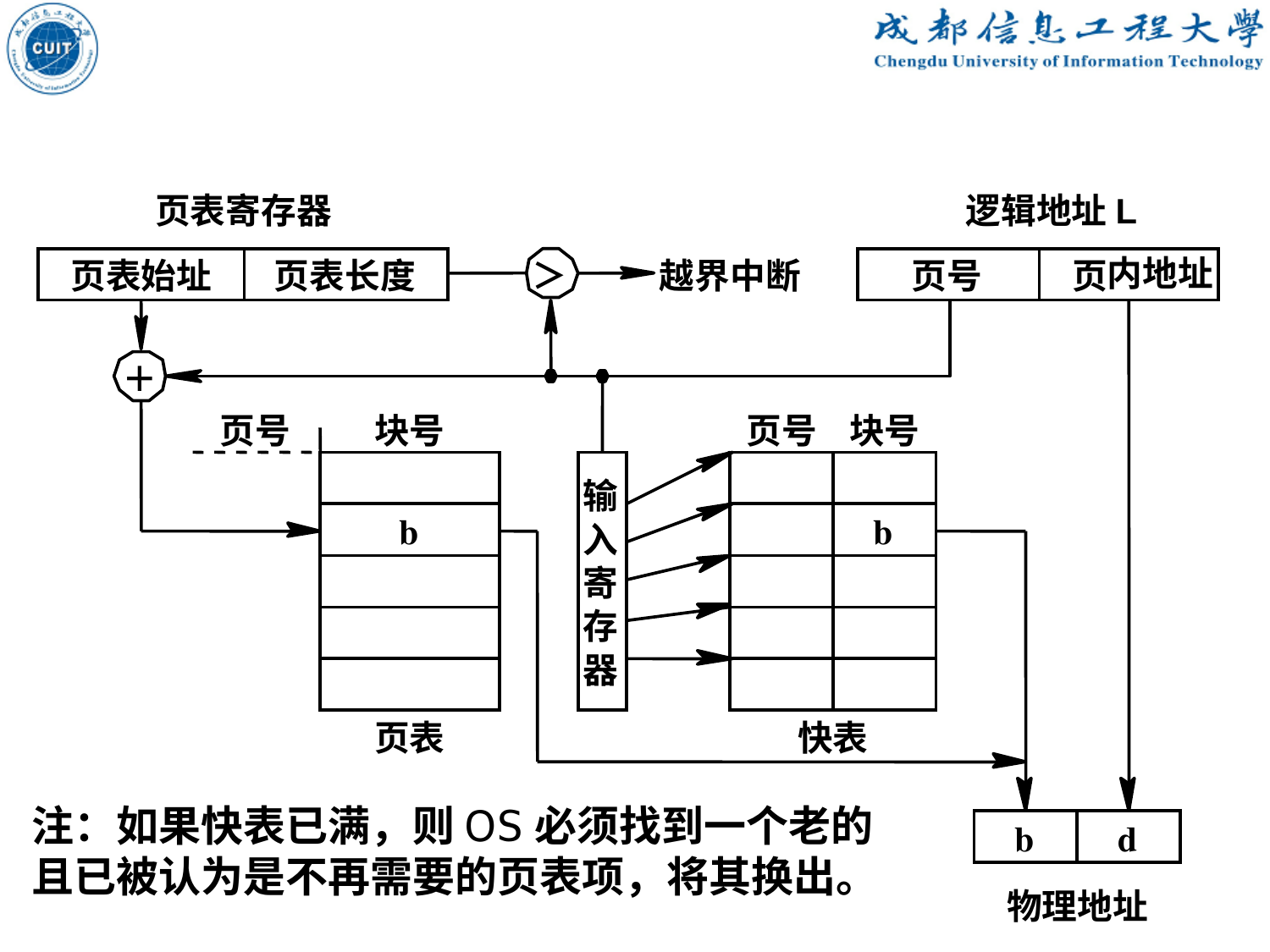

页表寄存器
逻辑地址L

内地址
页表始址
页表长度
＞
越界中断
页号
页

＋

页号
块号
页号
块号

输

b
b
入

寄
存

器

页表
快表

b
d
物理地址
注：如果快表已满，则OS必须找到一个老的且已被认为是不再需要的页表项，将其换出。